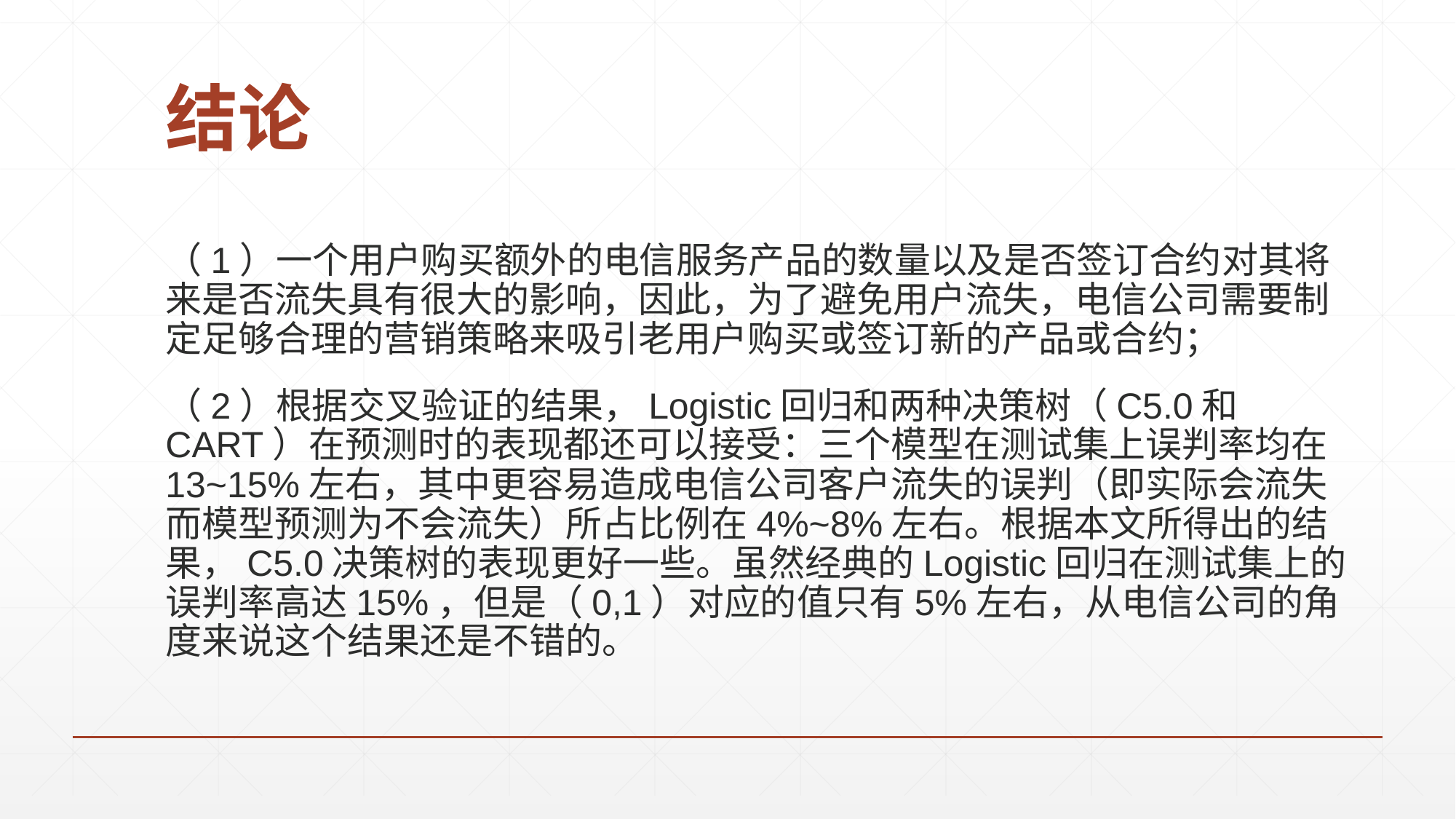

结论
（1）一个用户购买额外的电信服务产品的数量以及是否签订合约对其将来是否流失具有很大的影响，因此，为了避免用户流失，电信公司需要制定足够合理的营销策略来吸引老用户购买或签订新的产品或合约；
（2）根据交叉验证的结果，Logistic回归和两种决策树（C5.0和CART）在预测时的表现都还可以接受：三个模型在测试集上误判率均在13~15%左右，其中更容易造成电信公司客户流失的误判（即实际会流失而模型预测为不会流失）所占比例在4%~8%左右。根据本文所得出的结果，C5.0决策树的表现更好一些。虽然经典的Logistic回归在测试集上的误判率高达15%，但是（0,1）对应的值只有5%左右，从电信公司的角度来说这个结果还是不错的。